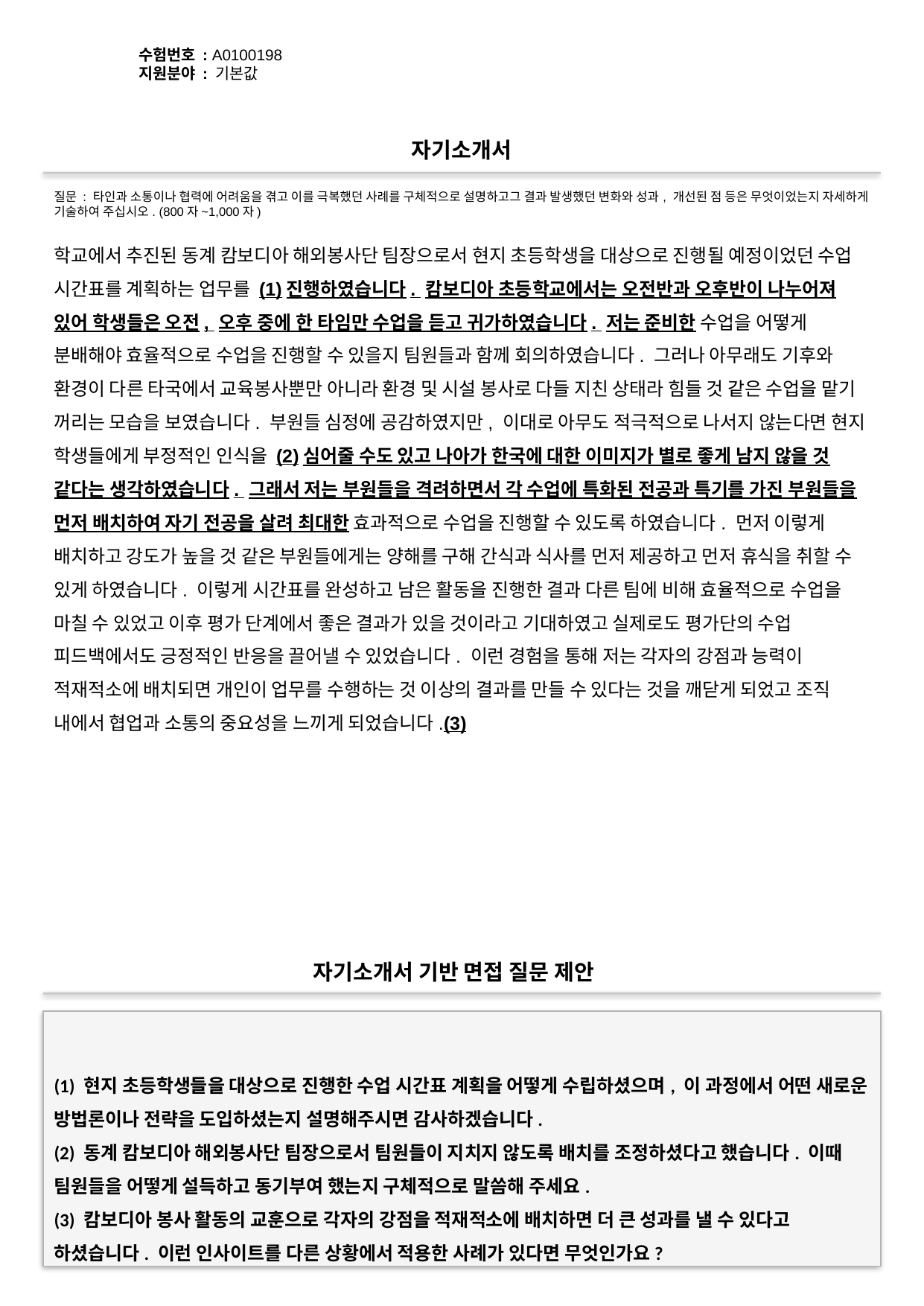

수험번호 : A0100198
지원분야 : 기본값
#

자기소개서

질문 : 타인과 소통이나 협력에 어려움을 겪고 이를 극복했던 사례를 구체적으로 설명하고그 결과 발생했던 변화와 성과, 개선된 점 등은 무엇이었는지 자세하게 기술하여 주십시오. (800자~1,000자)

학교에서 추진된 동계 캄보디아 해외봉사단 팀장으로서 현지 초등학생을 대상으로 진행될 예정이었던 수업 시간표를 계획하는 업무를 (1)진행하였습니다. 캄보디아 초등학교에서는 오전반과 오후반이 나누어져 있어 학생들은 오전, 오후 중에 한 타임만 수업을 듣고 귀가하였습니다. 저는 준비한 수업을 어떻게 분배해야 효율적으로 수업을 진행할 수 있을지 팀원들과 함께 회의하였습니다. 그러나 아무래도 기후와 환경이 다른 타국에서 교육봉사뿐만 아니라 환경 및 시설 봉사로 다들 지친 상태라 힘들 것 같은 수업을 맡기 꺼리는 모습을 보였습니다. 부원들 심정에 공감하였지만, 이대로 아무도 적극적으로 나서지 않는다면 현지 학생들에게 부정적인 인식을 (2)심어줄 수도 있고 나아가 한국에 대한 이미지가 별로 좋게 남지 않을 것 같다는 생각하였습니다. 그래서 저는 부원들을 격려하면서 각 수업에 특화된 전공과 특기를 가진 부원들을 먼저 배치하여 자기 전공을 살려 최대한 효과적으로 수업을 진행할 수 있도록 하였습니다. 먼저 이렇게 배치하고 강도가 높을 것 같은 부원들에게는 양해를 구해 간식과 식사를 먼저 제공하고 먼저 휴식을 취할 수 있게 하였습니다. 이렇게 시간표를 완성하고 남은 활동을 진행한 결과 다른 팀에 비해 효율적으로 수업을 마칠 수 있었고 이후 평가 단계에서 좋은 결과가 있을 것이라고 기대하였고 실제로도 평가단의 수업 피드백에서도 긍정적인 반응을 끌어낼 수 있었습니다. 이런 경험을 통해 저는 각자의 강점과 능력이 적재적소에 배치되면 개인이 업무를 수행하는 것 이상의 결과를 만들 수 있다는 것을 깨닫게 되었고 조직 내에서 협업과 소통의 중요성을 느끼게 되었습니다.(3)

자기소개서 기반 면접 질문 제안

(1) 현지 초등학생들을 대상으로 진행한 수업 시간표 계획을 어떻게 수립하셨으며, 이 과정에서 어떤 새로운 방법론이나 전략을 도입하셨는지 설명해주시면 감사하겠습니다.
(2) 동계 캄보디아 해외봉사단 팀장으로서 팀원들이 지치지 않도록 배치를 조정하셨다고 했습니다. 이때 팀원들을 어떻게 설득하고 동기부여 했는지 구체적으로 말씀해 주세요.
(3) 캄보디아 봉사 활동의 교훈으로 각자의 강점을 적재적소에 배치하면 더 큰 성과를 낼 수 있다고 하셨습니다. 이런 인사이트를 다른 상황에서 적용한 사례가 있다면 무엇인가요?